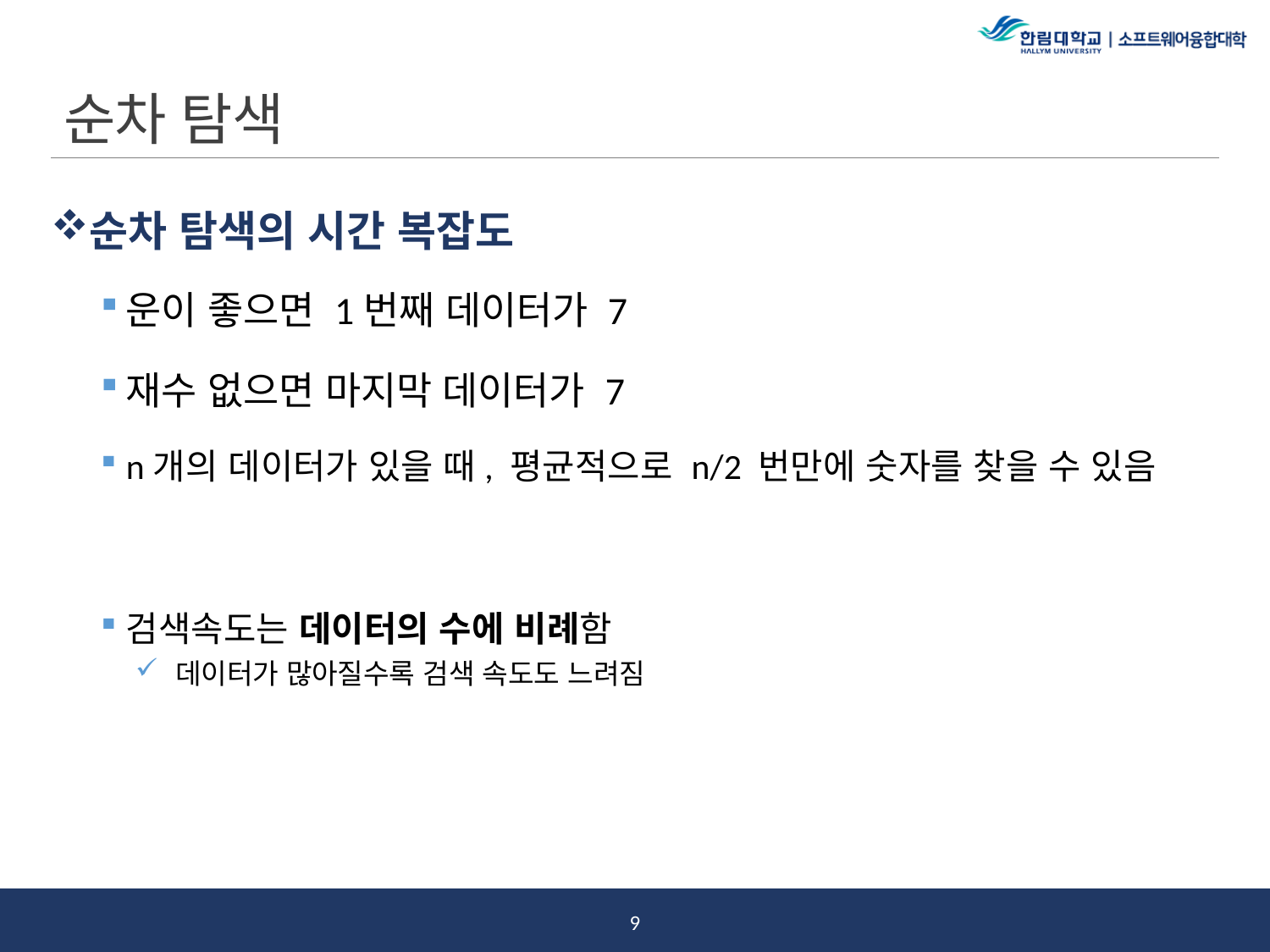

# 순차 탐색
순차 탐색의 시간 복잡도
운이 좋으면 1번째 데이터가 7
재수 없으면 마지막 데이터가 7
n개의 데이터가 있을 때, 평균적으로 n/2 번만에 숫자를 찾을 수 있음

검색속도는 데이터의 수에 비례함
데이터가 많아질수록 검색 속도도 느려짐
9